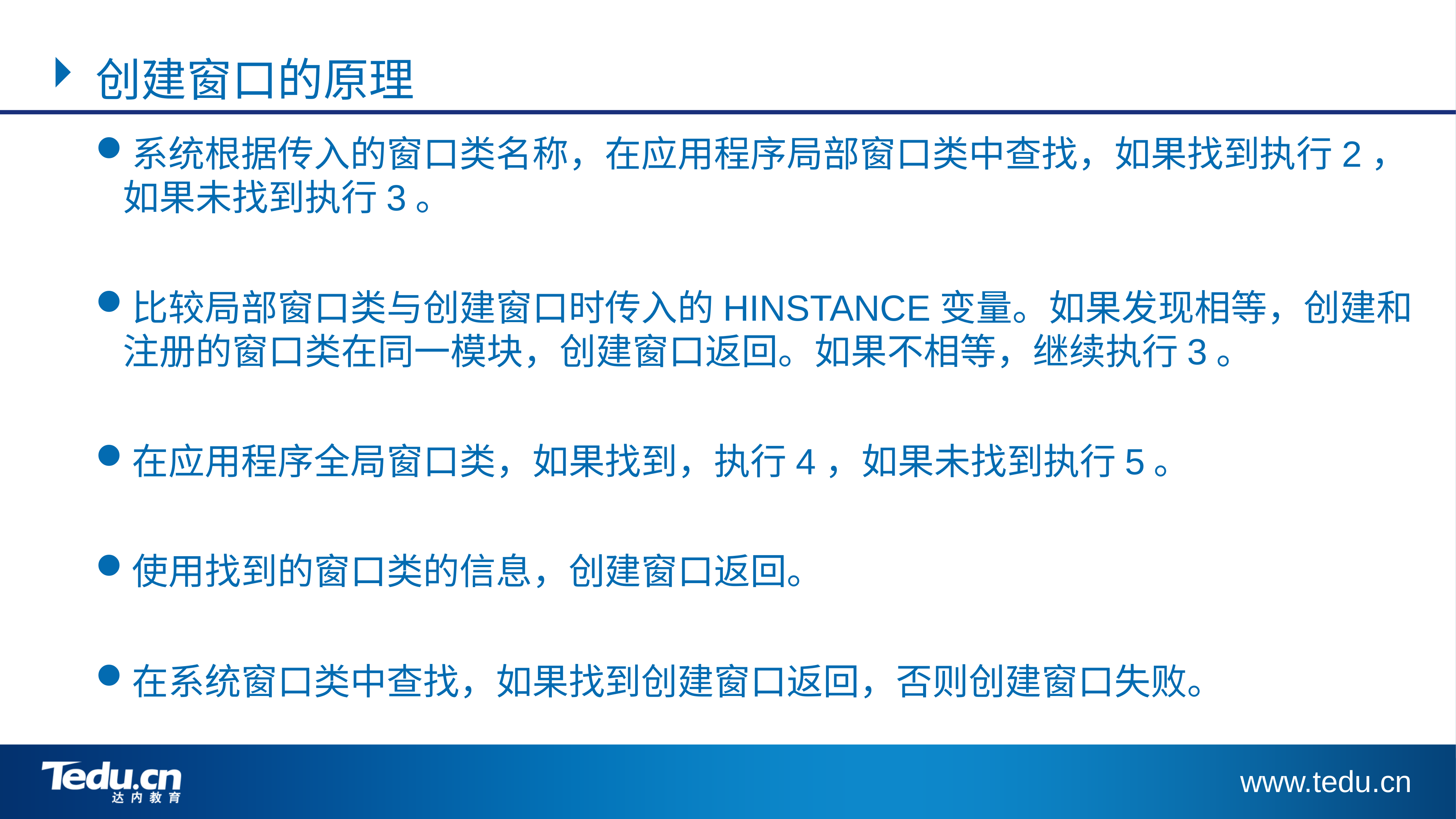

创建窗口的原理
系统根据传入的窗口类名称，在应用程序局部窗口类中查找，如果找到执行2，如果未找到执行3。

比较局部窗口类与创建窗口时传入的HINSTANCE变量。如果发现相等，创建和注册的窗口类在同一模块，创建窗口返回。如果不相等，继续执行3。

在应用程序全局窗口类，如果找到，执行4，如果未找到执行5。

使用找到的窗口类的信息，创建窗口返回。

在系统窗口类中查找，如果找到创建窗口返回，否则创建窗口失败。